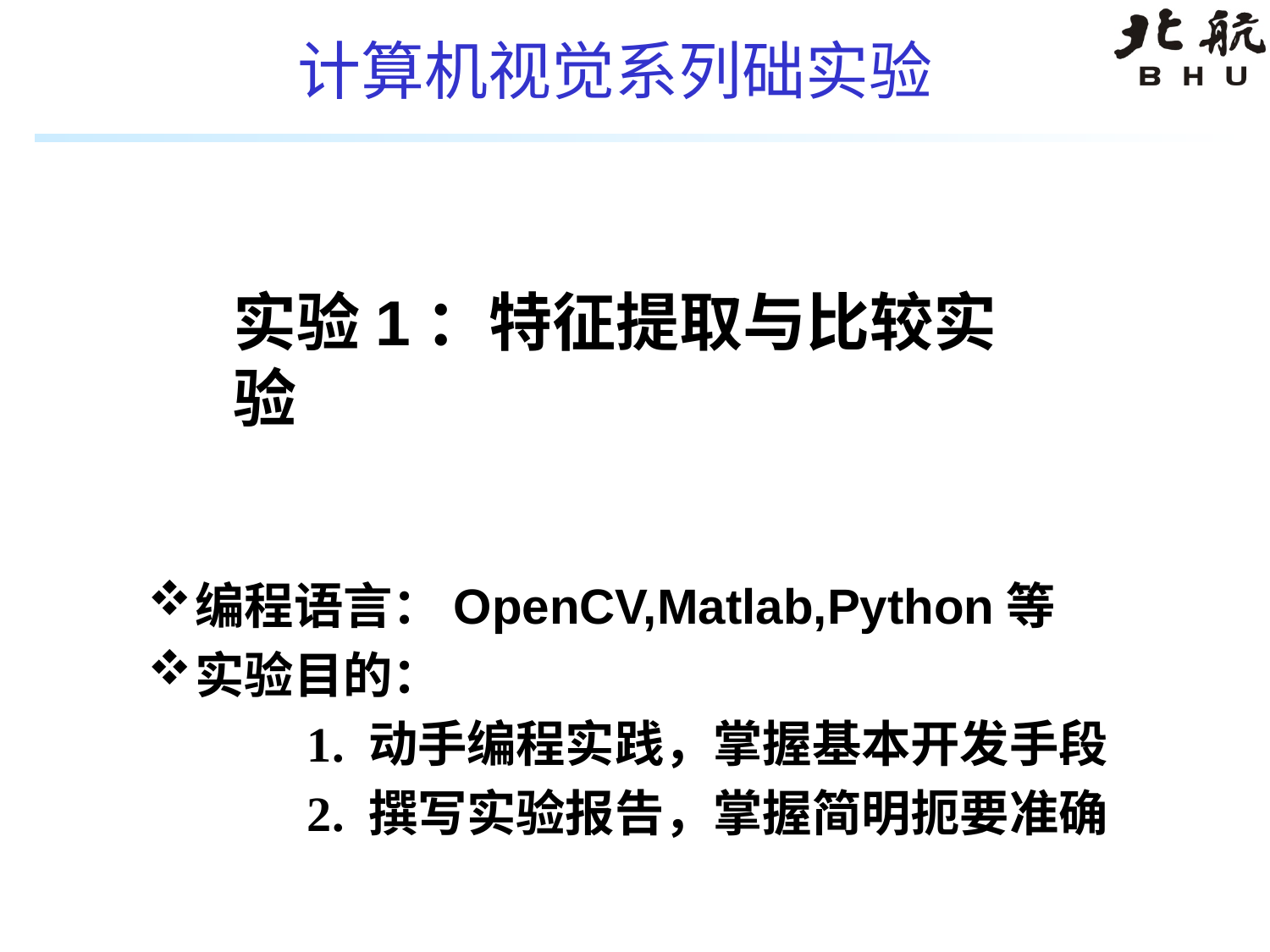

# 计算机视觉系列础实验
实验1：特征提取与比较实验

编程语言：OpenCV,Matlab,Python等
实验目的：
             1. 动手编程实践，掌握基本开发手段
             2. 撰写实验报告，掌握简明扼要准确